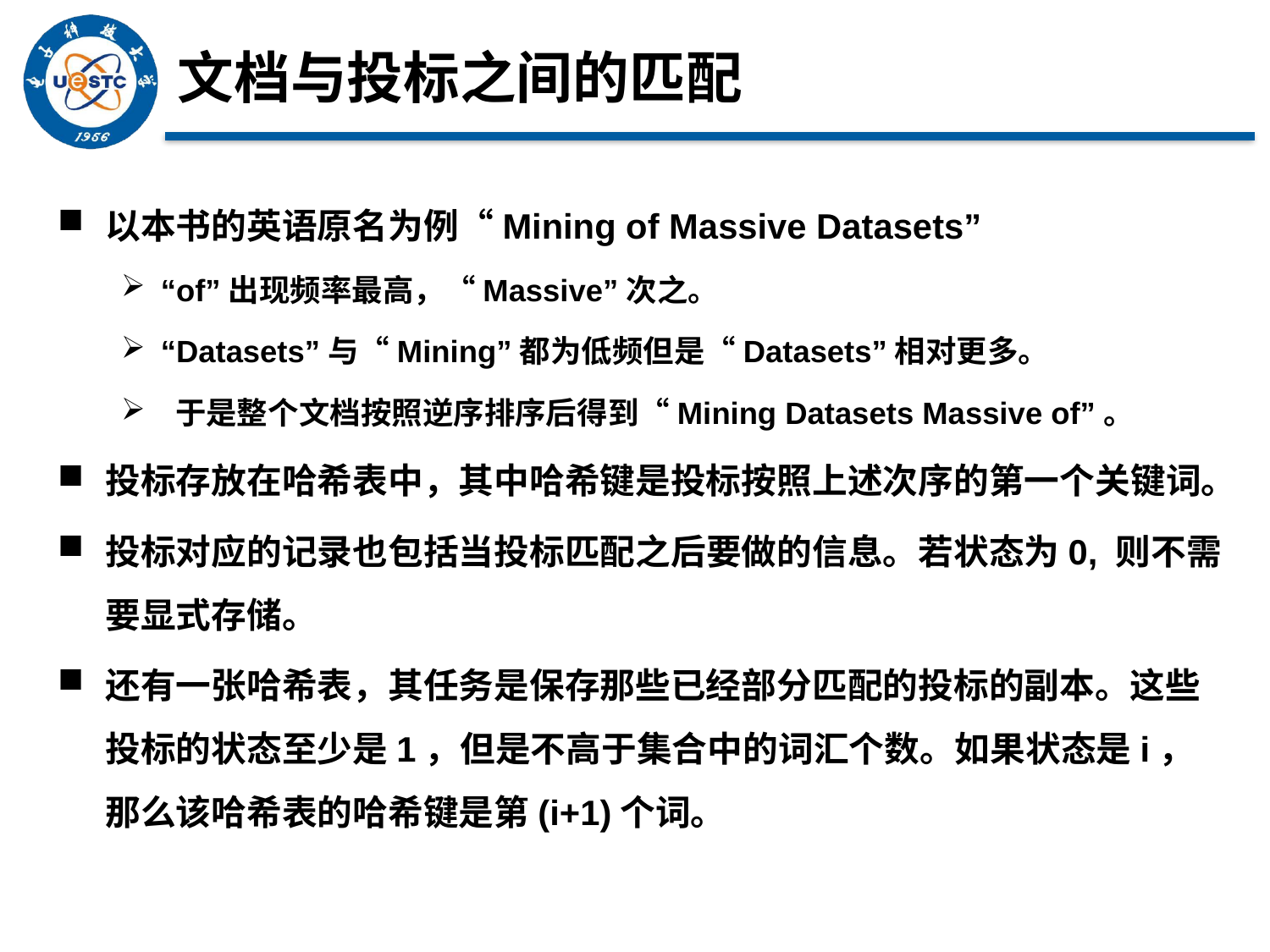

# 文档与投标之间的匹配
以本书的英语原名为例“Mining of Massive Datasets”
“of”出现频率最高，“Massive”次之。
“Datasets”与“Mining”都为低频但是“Datasets”相对更多。
 于是整个文档按照逆序排序后得到“Mining Datasets Massive of”。
投标存放在哈希表中，其中哈希键是投标按照上述次序的第一个关键词。
投标对应的记录也包括当投标匹配之后要做的信息。若状态为0, 则不需要显式存储。
还有一张哈希表，其任务是保存那些已经部分匹配的投标的副本。这些投标的状态至少是1，但是不高于集合中的词汇个数。如果状态是i， 那么该哈希表的哈希键是第(i+1)个词。